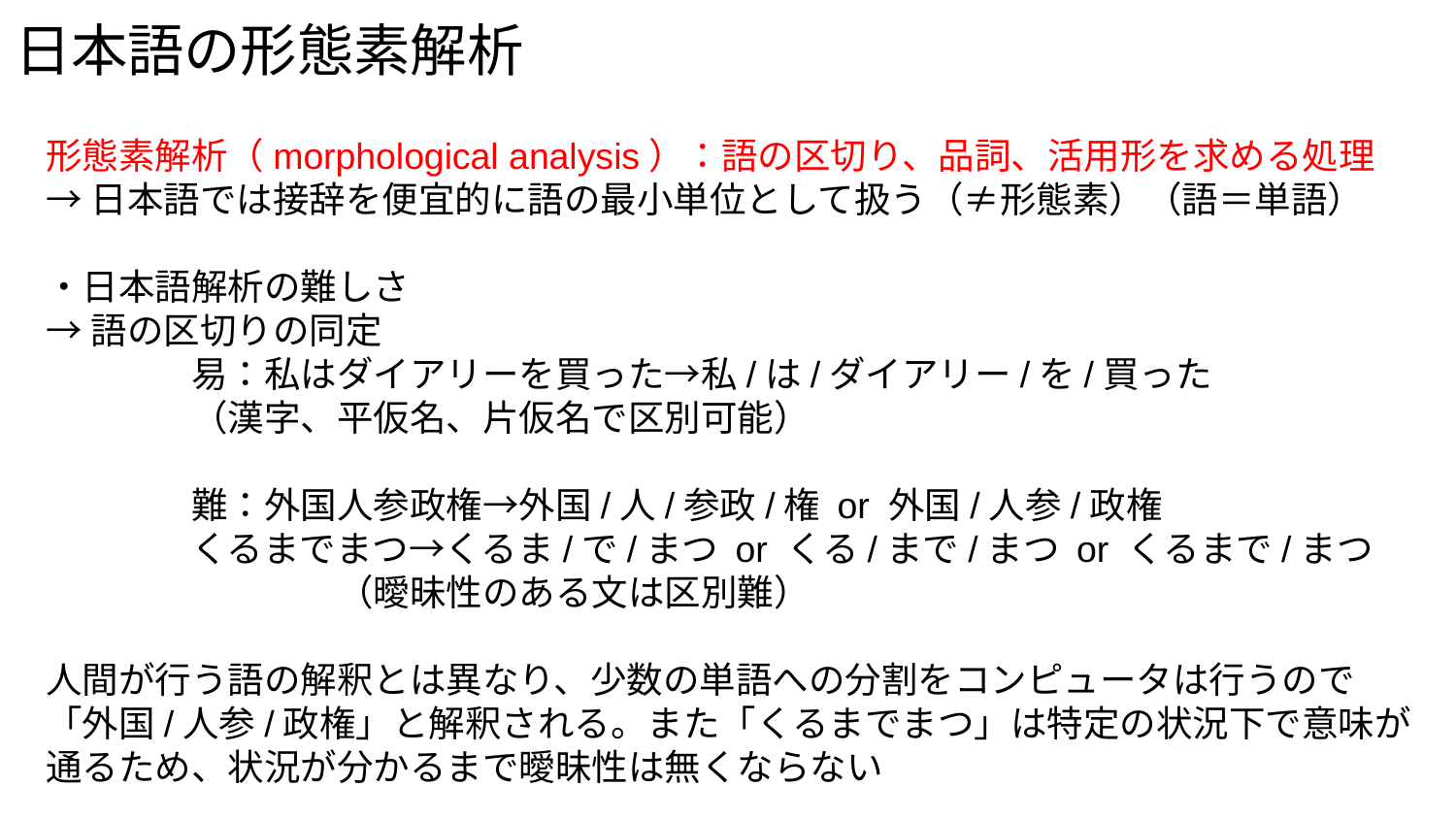

# 日本語の形態素解析
形態素解析（morphological analysis）：語の区切り、品詞、活用形を求める処理
→日本語では接辞を便宜的に語の最小単位として扱う（≠形態素）（語＝単語）

・日本語解析の難しさ
→語の区切りの同定
	易：私はダイアリーを買った→私/は/ダイアリー/を/買った
（漢字、平仮名、片仮名で区別可能）

	難：外国人参政権→外国/人/参政/権 or 外国/人参/政権
　　　　くるまでまつ→くるま/で/まつ or くる/まで/まつ or くるまで/まつ
		（曖昧性のある文は区別難）

人間が行う語の解釈とは異なり、少数の単語への分割をコンピュータは行うので「外国/人参/政権」と解釈される。また「くるまでまつ」は特定の状況下で意味が通るため、状況が分かるまで曖昧性は無くならない